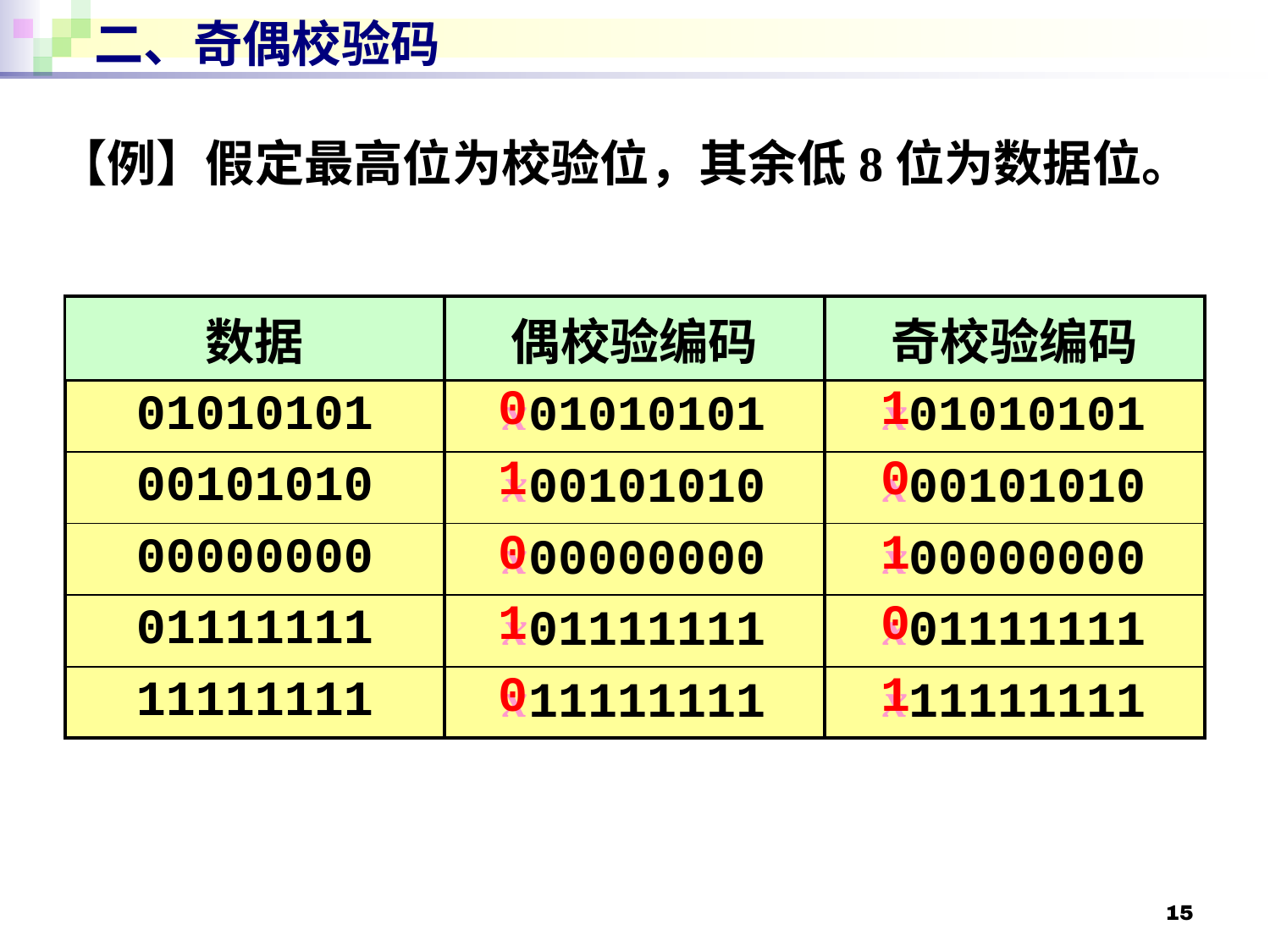

# 二、奇偶校验码
【例】假定最高位为校验位，其余低8位为数据位。
| 数据 | 偶校验编码 | 奇校验编码 |
| --- | --- | --- |
| 01010101 | x01010101 | x01010101 |
| 00101010 | x00101010 | x00101010 |
| 00000000 | x00000000 | x00000000 |
| 01111111 | x01111111 | x01111111 |
| 11111111 | x11111111 | x11111111 |
0
1
1
0
0
1
1
0
0
1
15